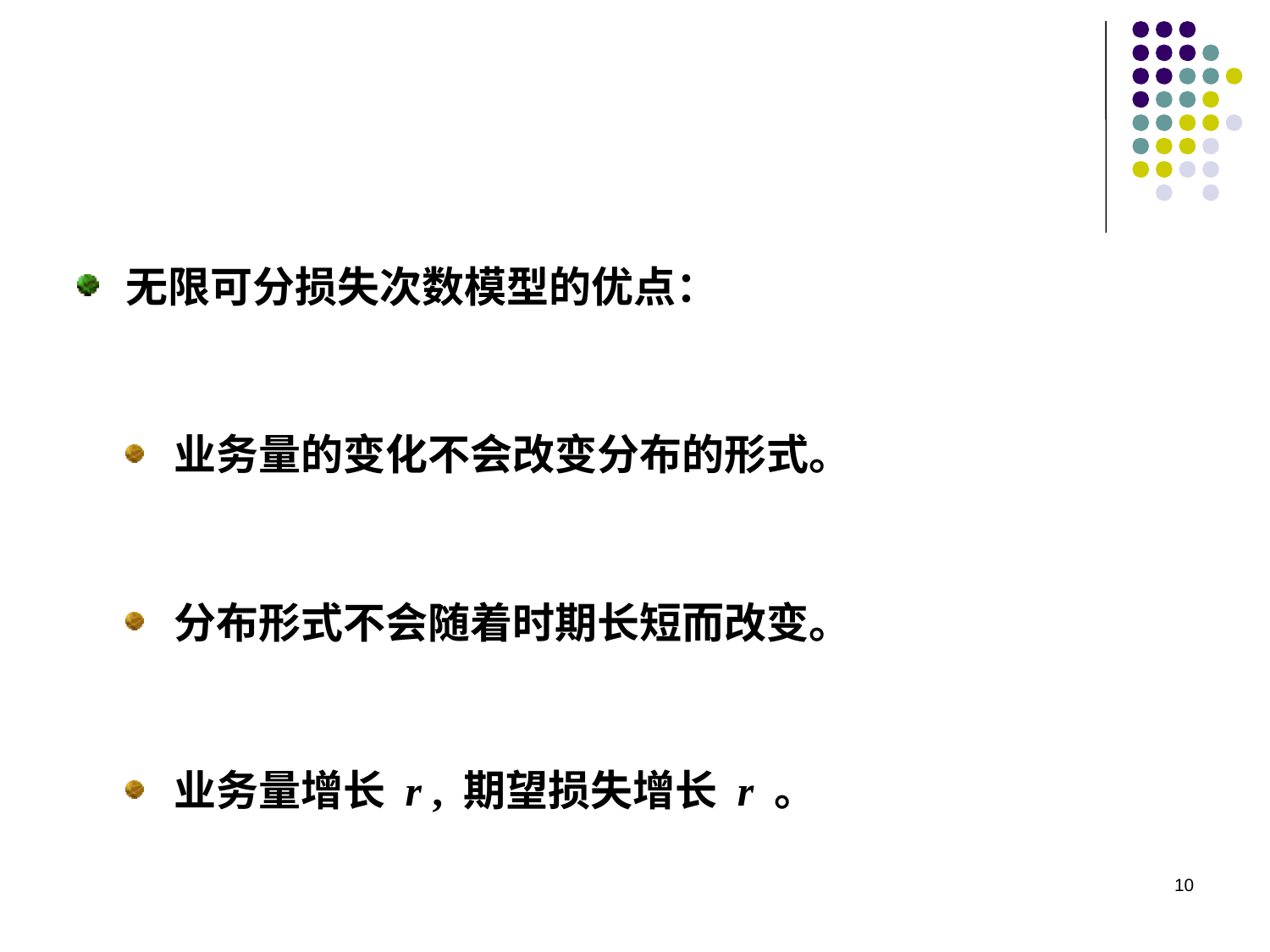

无限可分损失次数模型的优点：

业务量的变化不会改变分布的形式。

分布形式不会随着时期长短而改变。

业务量增长 r , 期望损失增长 r 。
10